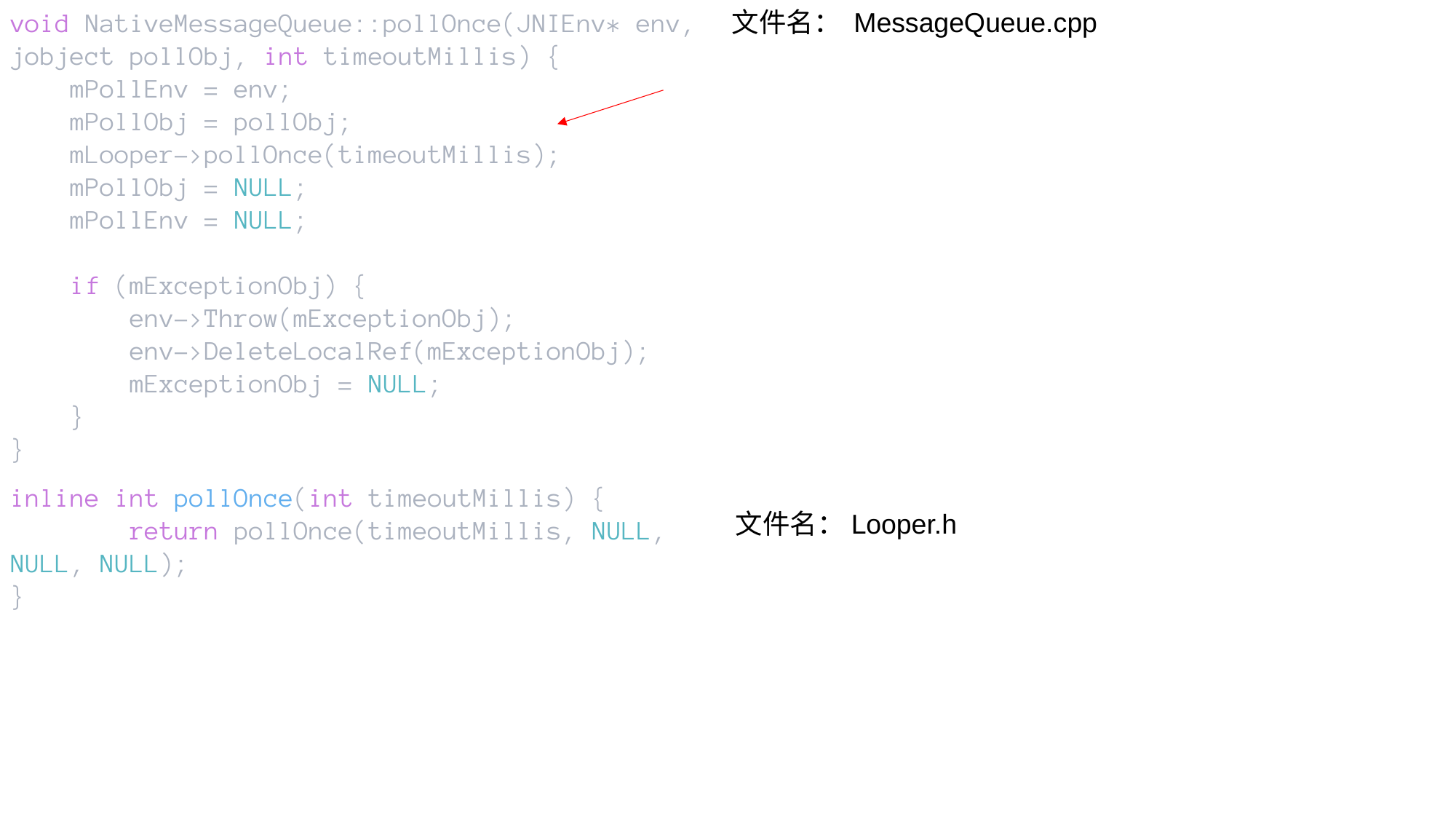

void NativeMessageQueue::pollOnce(JNIEnv* env, jobject pollObj, int timeoutMillis) {
    mPollEnv = env;
    mPollObj = pollObj;
    mLooper->pollOnce(timeoutMillis);
    mPollObj = NULL;
    mPollEnv = NULL;

    if (mExceptionObj) {
        env->Throw(mExceptionObj);
        env->DeleteLocalRef(mExceptionObj);
        mExceptionObj = NULL;
    }
}
文件名： MessageQueue.cpp
inline int pollOnce(int timeoutMillis) {
        return pollOnce(timeoutMillis, NULL, NULL, NULL);
}
文件名：Looper.h